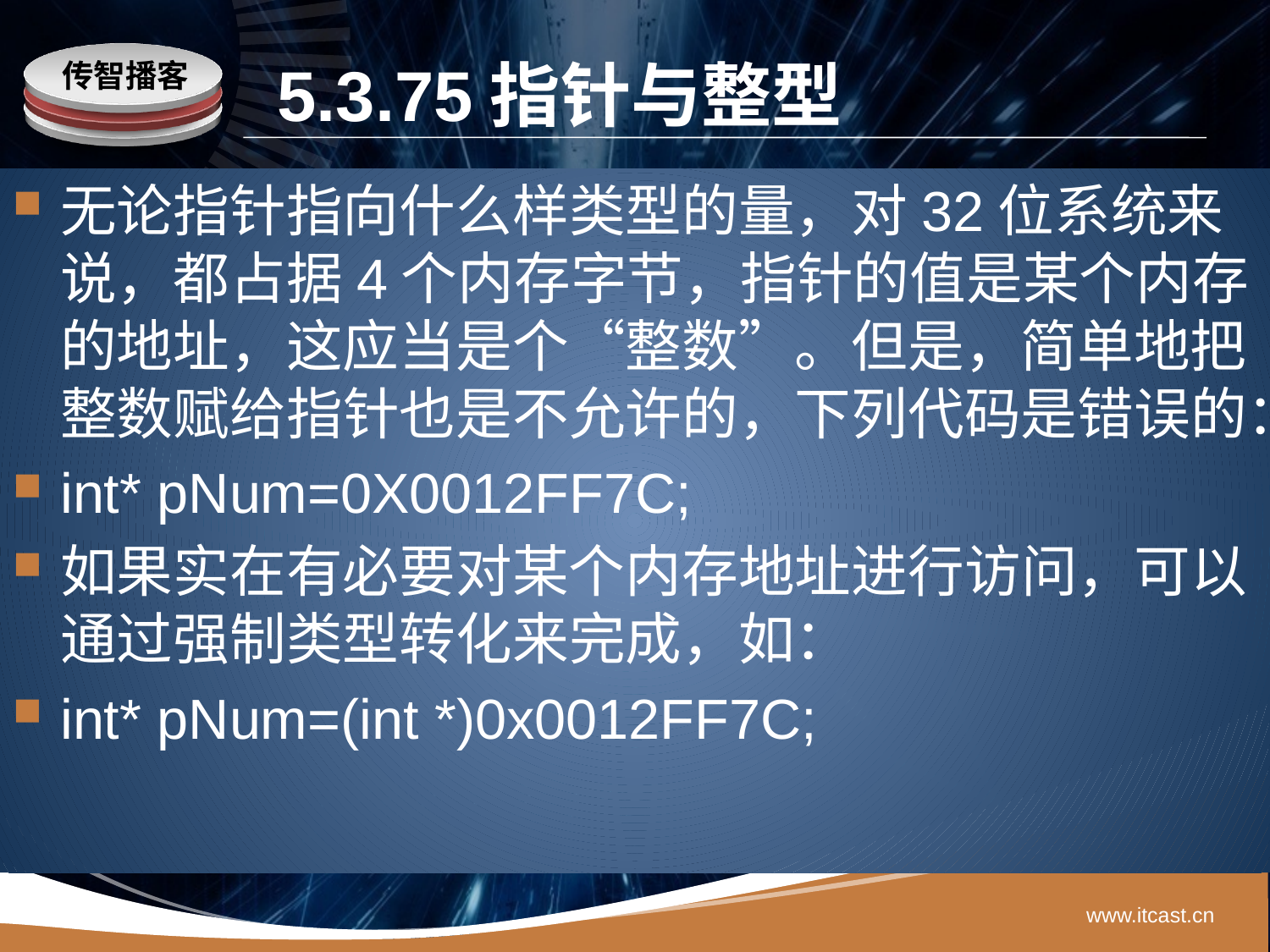

# 5.3.75指针与整型
无论指针指向什么样类型的量，对32位系统来说，都占据4个内存字节，指针的值是某个内存的地址，这应当是个“整数”。但是，简单地把整数赋给指针也是不允许的，下列代码是错误的：
int* pNum=0X0012FF7C;
如果实在有必要对某个内存地址进行访问，可以通过强制类型转化来完成，如：
int* pNum=(int *)0x0012FF7C;
www.itcast.cn